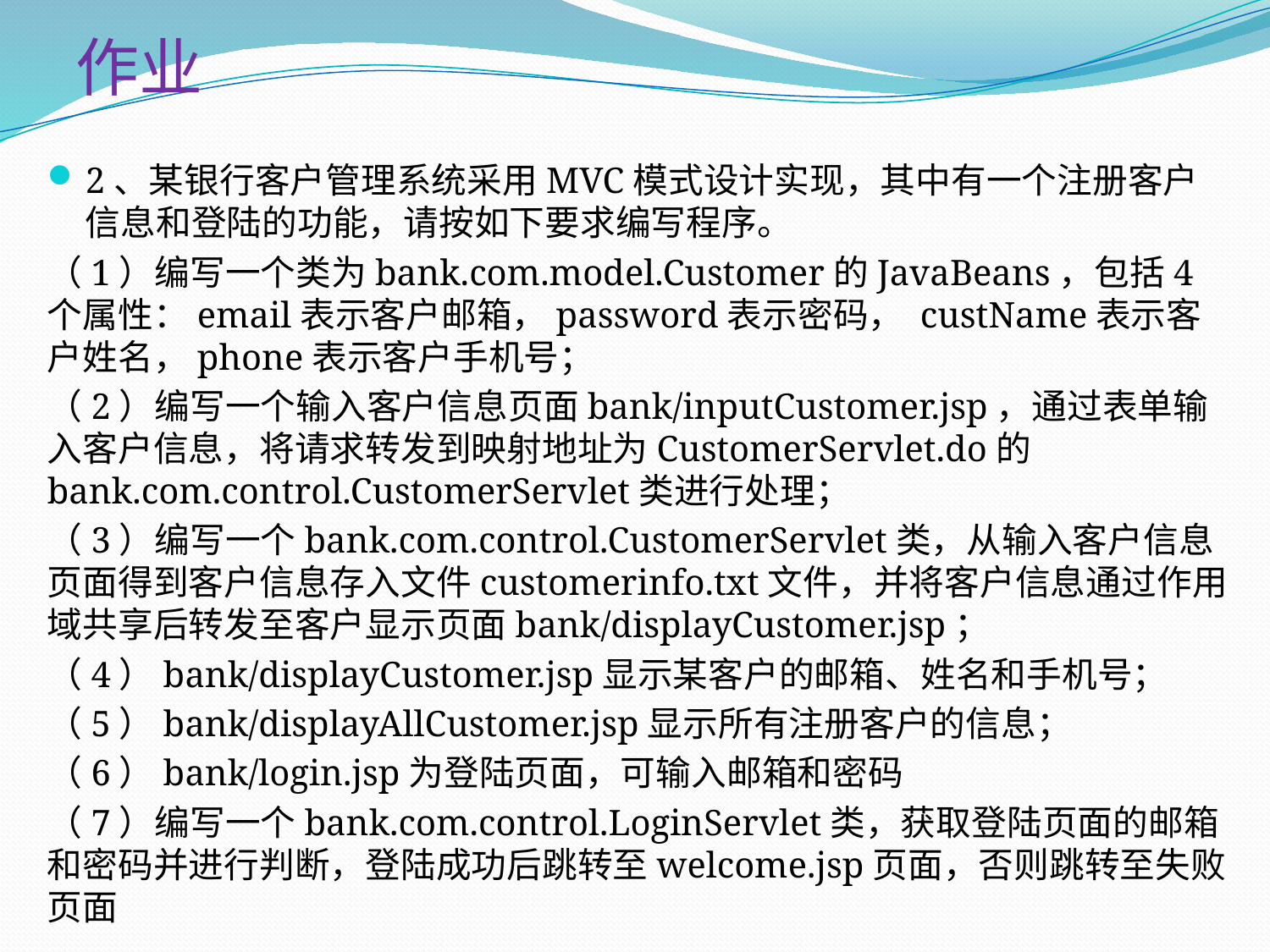

作业
2、某银行客户管理系统采用MVC模式设计实现，其中有一个注册客户信息和登陆的功能，请按如下要求编写程序。
（1）编写一个类为bank.com.model.Customer的JavaBeans，包括4个属性：email表示客户邮箱，password表示密码， custName表示客户姓名，phone表示客户手机号；
（2）编写一个输入客户信息页面bank/inputCustomer.jsp，通过表单输入客户信息，将请求转发到映射地址为CustomerServlet.do的bank.com.control.CustomerServlet类进行处理；
（3）编写一个bank.com.control.CustomerServlet类，从输入客户信息页面得到客户信息存入文件customerinfo.txt文件，并将客户信息通过作用域共享后转发至客户显示页面bank/displayCustomer.jsp；
（4）bank/displayCustomer.jsp显示某客户的邮箱、姓名和手机号；
（5）bank/displayAllCustomer.jsp显示所有注册客户的信息；
（6）bank/login.jsp为登陆页面，可输入邮箱和密码
（7）编写一个bank.com.control.LoginServlet类，获取登陆页面的邮箱和密码并进行判断，登陆成功后跳转至welcome.jsp页面，否则跳转至失败页面